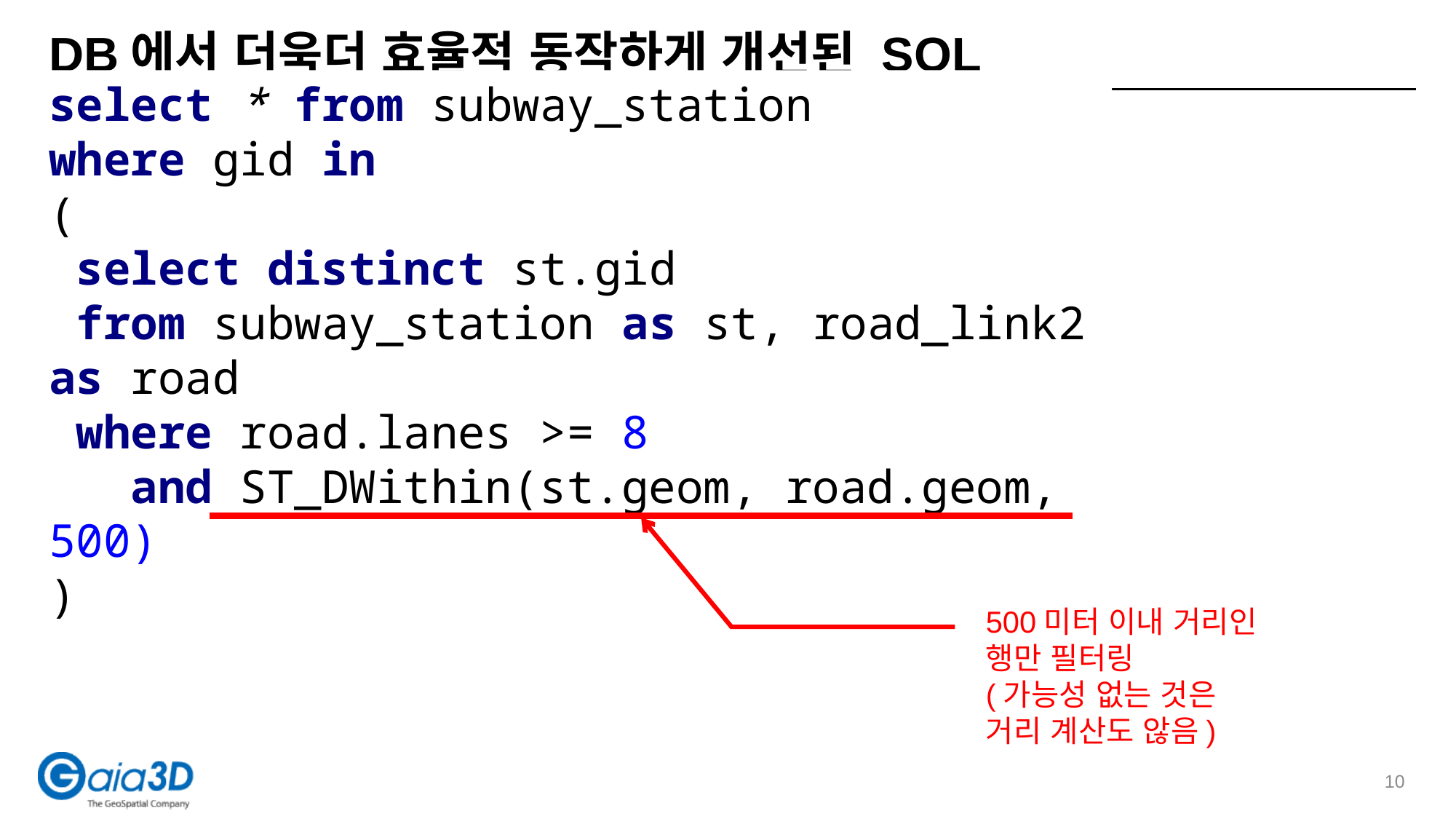

# DB에서 더욱더 효율적 동작하게 개선된 SQL
select * from subway_station
where gid in
(
 select distinct st.gid
 from subway_station as st, road_link2 as road
 where road.lanes >= 8
   and ST_DWithin(st.geom, road.geom, 500)
)

500미터 이내 거리인
행만 필터링
(가능성 없는 것은
거리 계산도 않음)
10